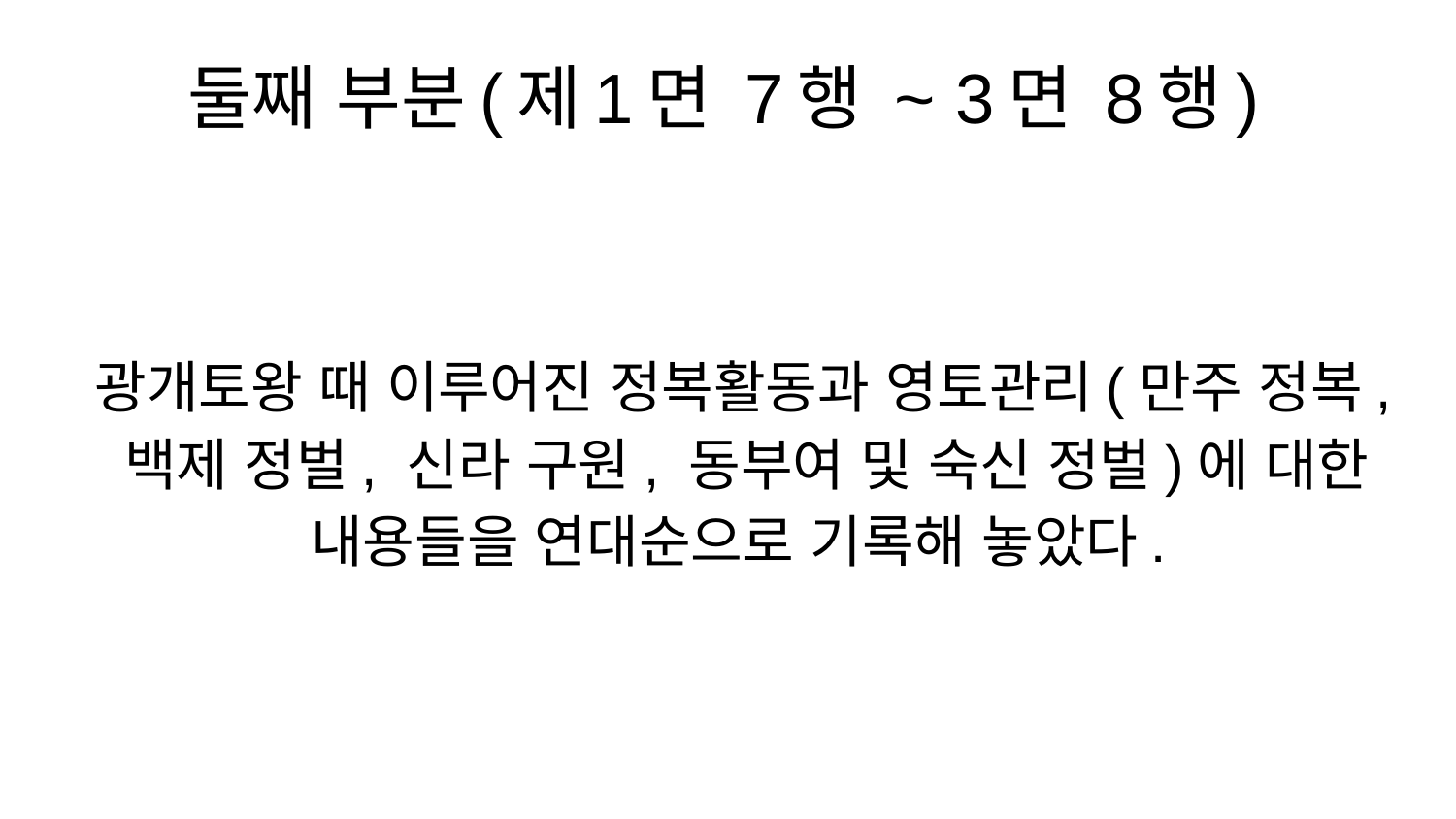

# 둘째 부분(제1면 7행 ~ 3면 8행)
 광개토왕 때 이루어진 정복활동과 영토관리(만주 정복, 백제 정벌, 신라 구원, 동부여 및 숙신 정벌)에 대한 내용들을 연대순으로 기록해 놓았다.